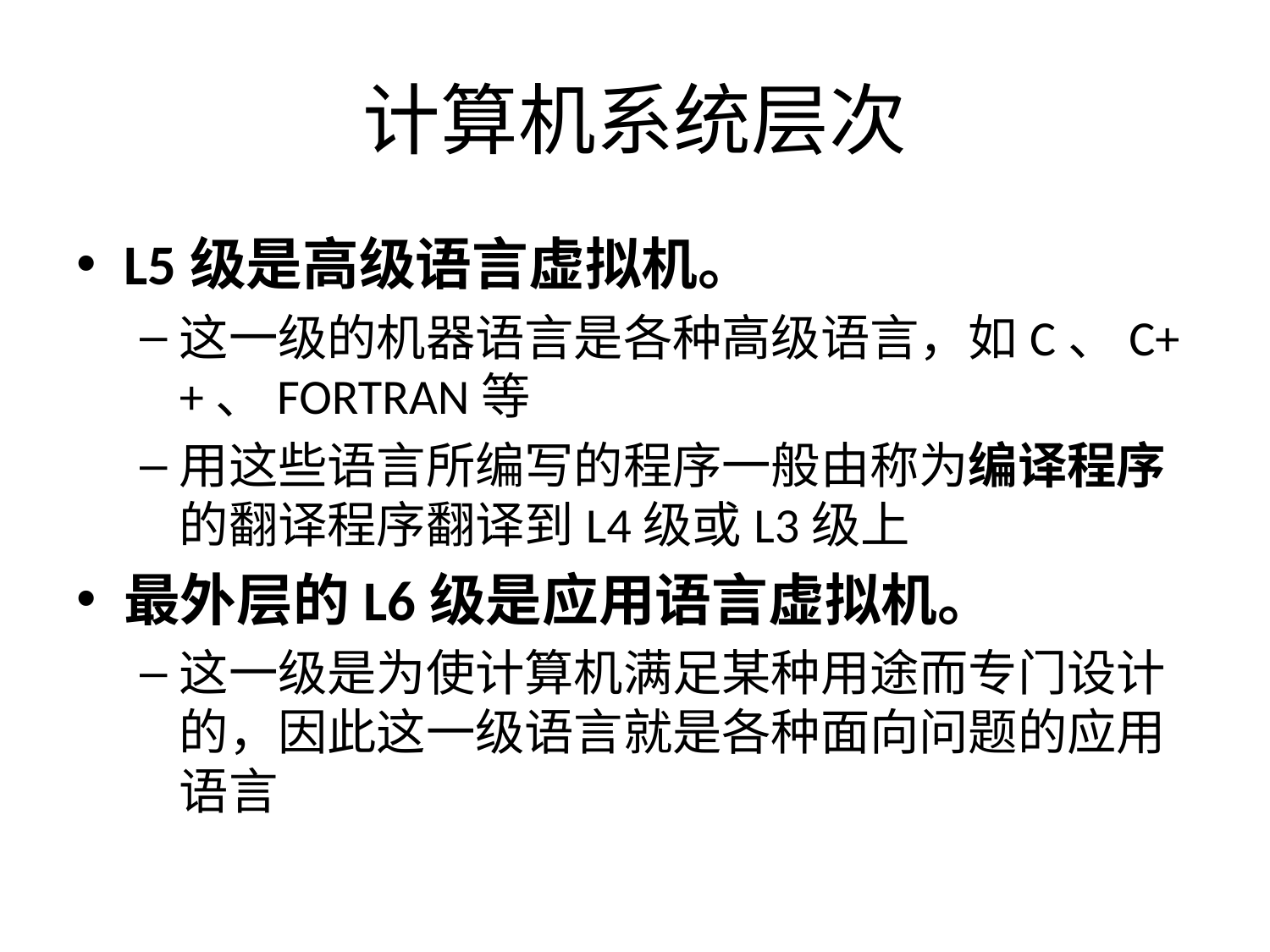

# 计算机系统层次
L5级是高级语言虚拟机。
这一级的机器语言是各种高级语言，如C、C++、FORTRAN等
用这些语言所编写的程序一般由称为编译程序的翻译程序翻译到L4级或L3级上
最外层的L6级是应用语言虚拟机。
这一级是为使计算机满足某种用途而专门设计的，因此这一级语言就是各种面向问题的应用语言